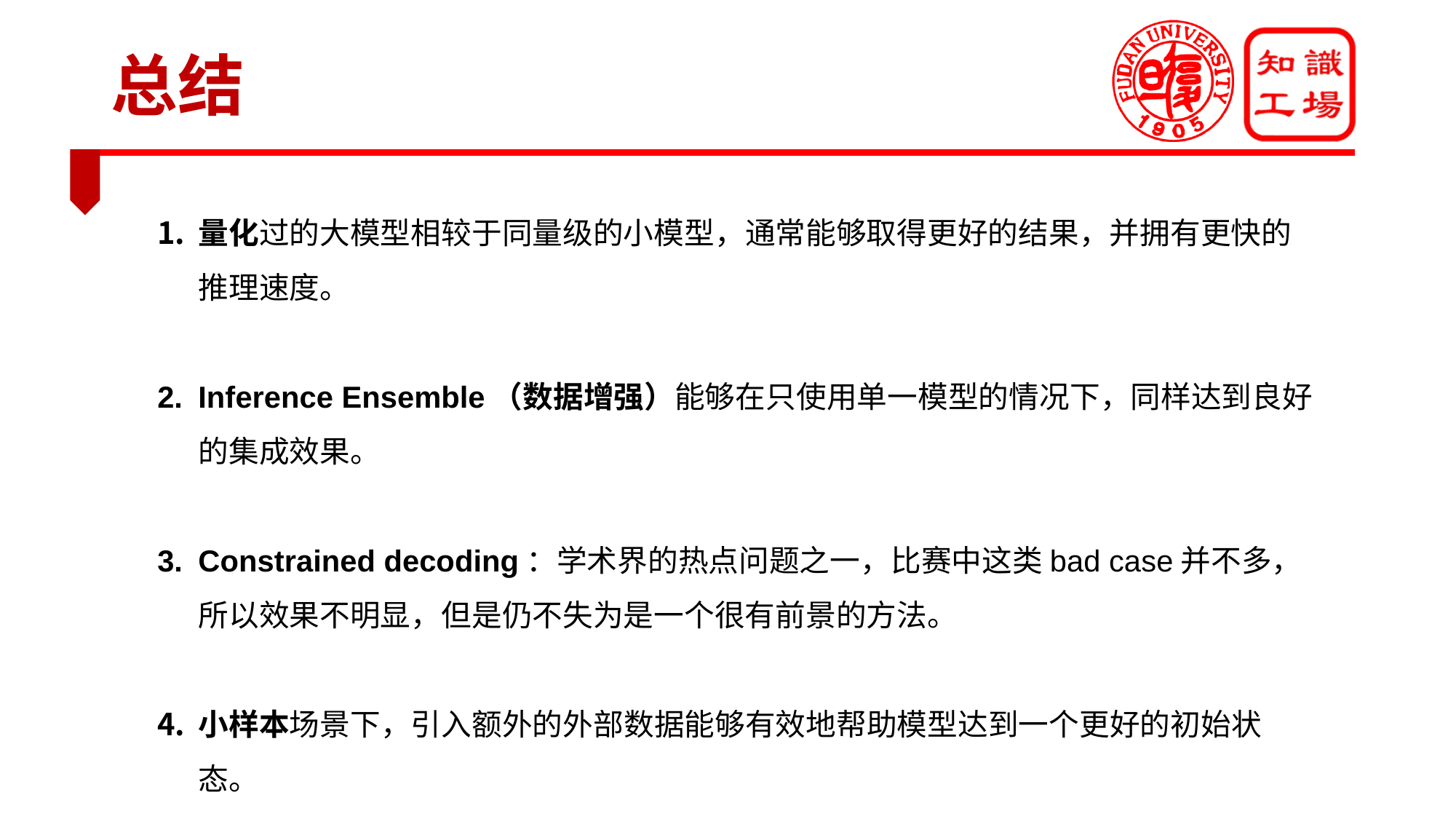

# 总结
量化过的大模型相较于同量级的小模型，通常能够取得更好的结果，并拥有更快的推理速度。

Inference Ensemble（数据增强）能够在只使用单一模型的情况下，同样达到良好的集成效果。

Constrained decoding：学术界的热点问题之一，比赛中这类bad case并不多，所以效果不明显，但是仍不失为是一个很有前景的方法。

小样本场景下，引入额外的外部数据能够有效地帮助模型达到一个更好的初始状态。